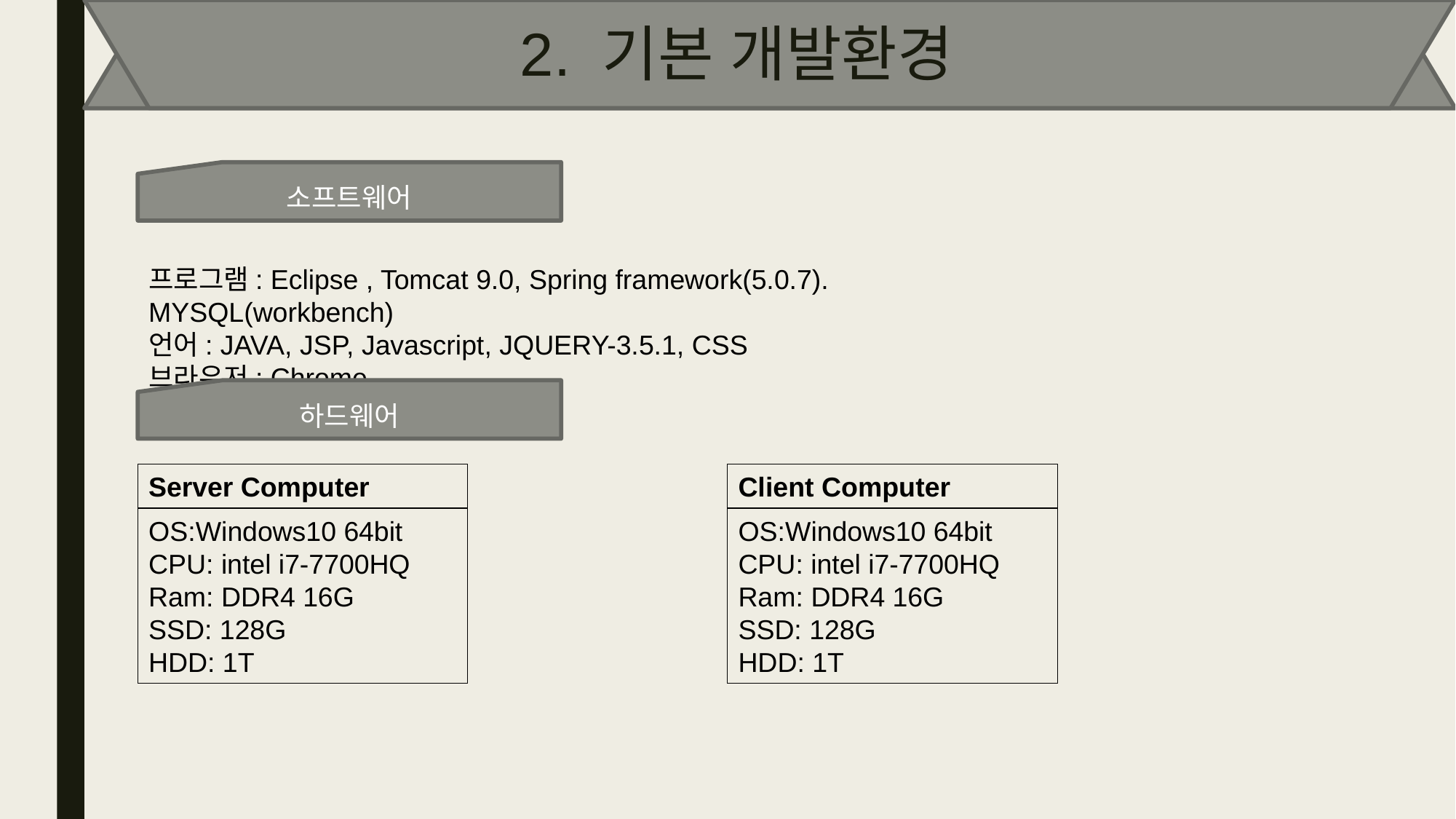

# 2. 기본 개발환경
소프트웨어
프로그램: Eclipse , Tomcat 9.0, Spring framework(5.0.7). MYSQL(workbench)
언어: JAVA, JSP, Javascript, JQUERY-3.5.1, CSS
브라우저: Chrome
하드웨어
Server Computer
OS:Windows10 64bit
CPU: intel i7-7700HQ
Ram: DDR4 16G
SSD: 128G
HDD: 1T
Client Computer
OS:Windows10 64bit
CPU: intel i7-7700HQ
Ram: DDR4 16G
SSD: 128G
HDD: 1T